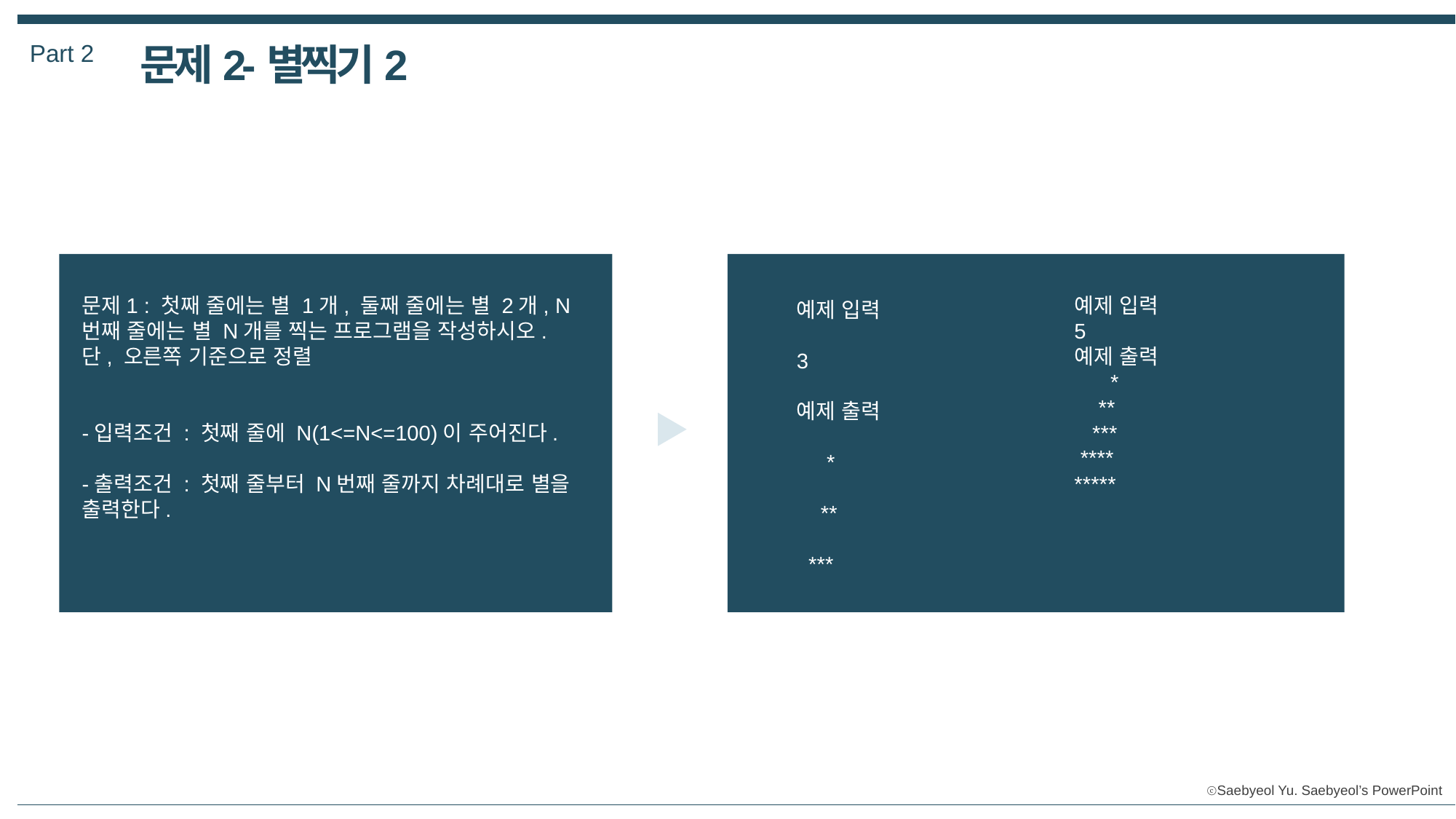

Part 2
문제2-별찍기2

문제1 : 첫째 줄에는 별 1개, 둘째 줄에는 별 2개, N번째 줄에는 별 N개를 찍는 프로그램을 작성하시오.
단, 오른쪽 기준으로 정렬

-입력조건 : 첫째 줄에 N(1<=N<=100)이 주어진다.

-출력조건 : 첫째 줄부터 N번째 줄까지 차례대로 별을 출력한다.

예제 입력
5
예제 출력
      *
    **
   ***
 ****
*****
예제 입력
3
예제 출력
     *
    **
  ***

3, 내용을 입력하세요